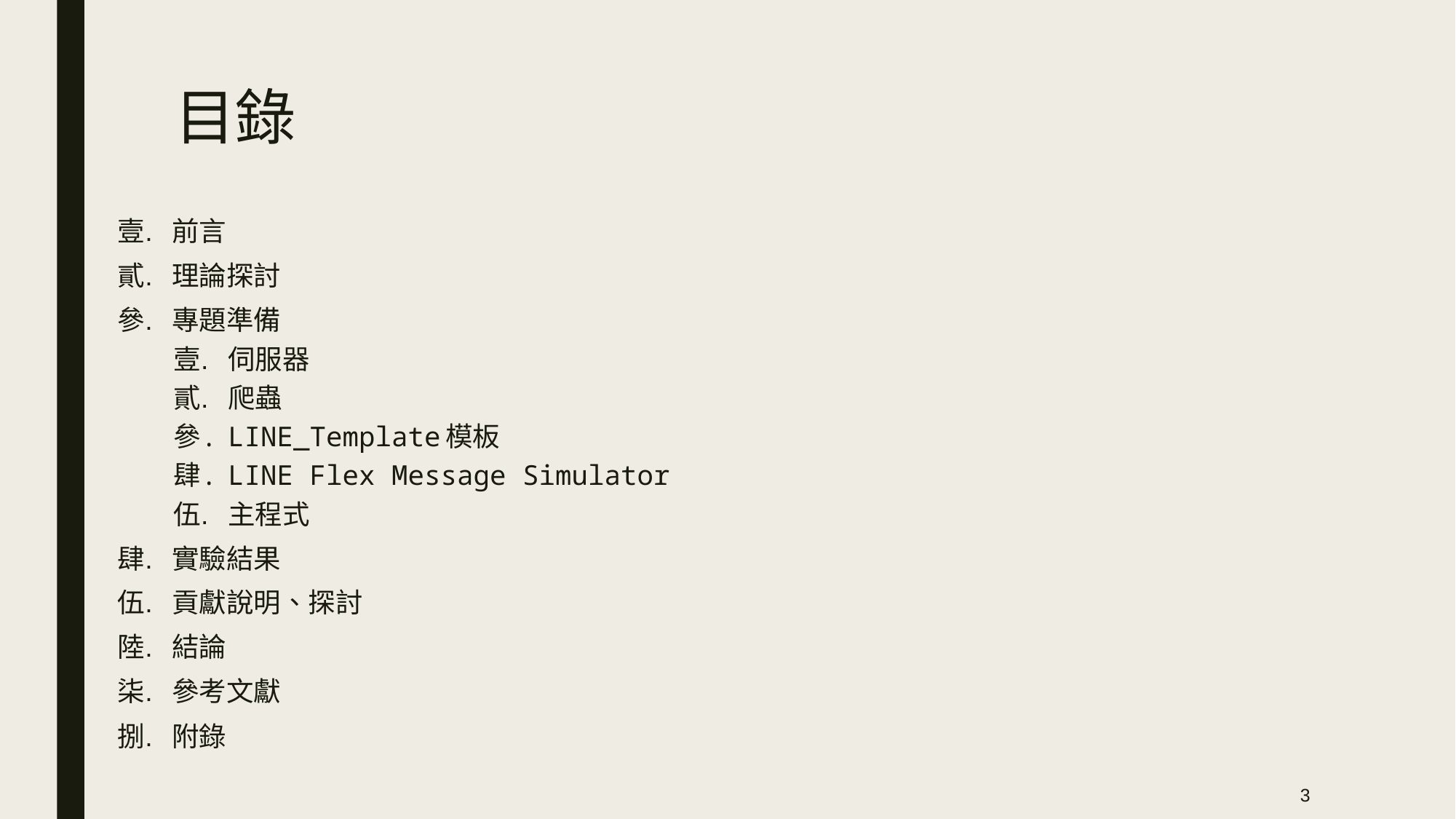

# 目錄
前言
理論探討
專題準備
伺服器
爬蟲
LINE_Template模板
LINE Flex Message Simulator
主程式
實驗結果
貢獻說明、探討
結論
參考文獻
附錄

3